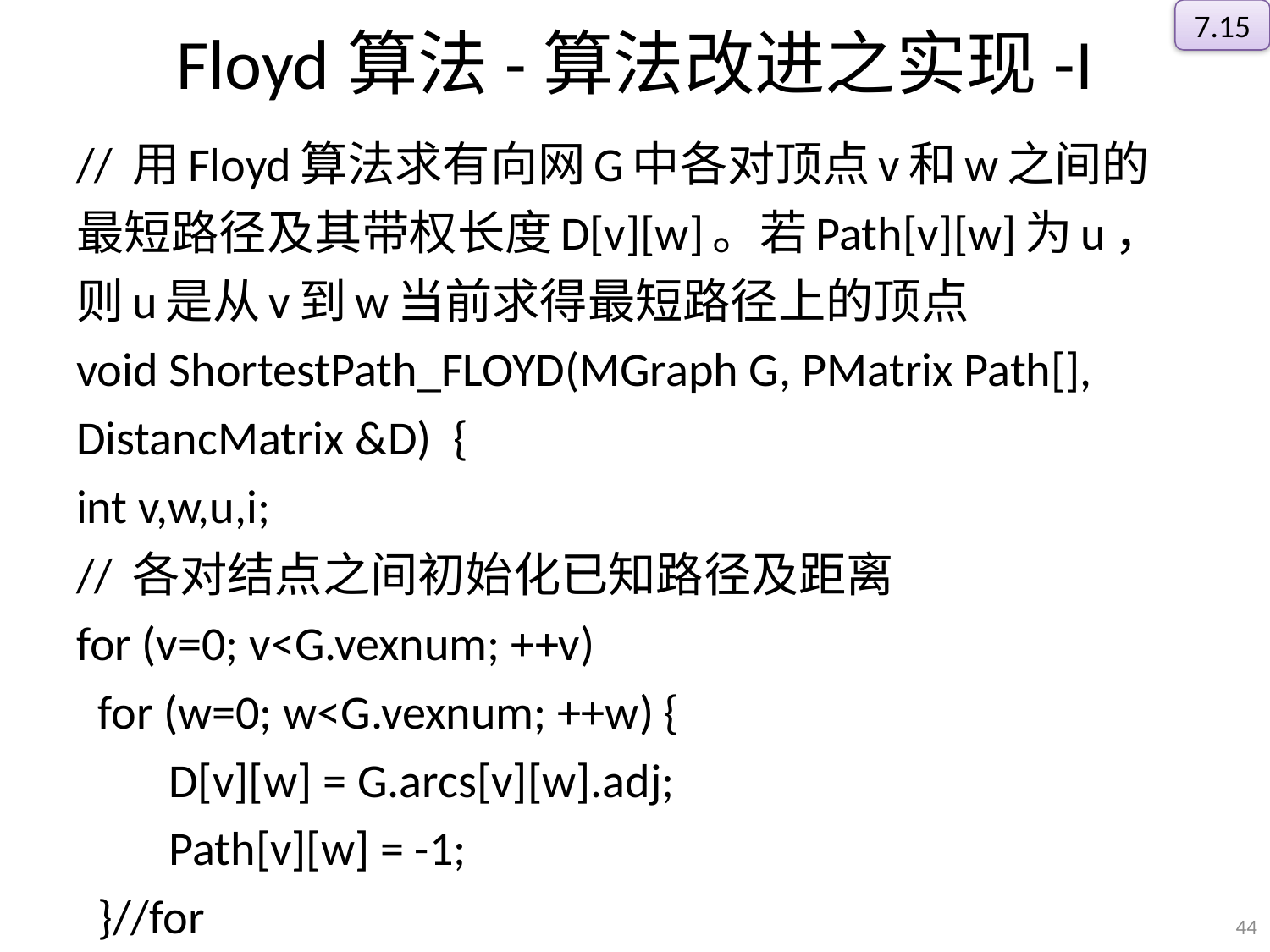

7.15
# Floyd算法-算法改进之实现-I
// 用Floyd算法求有向网G中各对顶点v和w之间的最短路径及其带权长度D[v][w]。若Path[v][w]为u，则u是从v到w当前求得最短路径上的顶点
void ShortestPath_FLOYD(MGraph G, PMatrix Path[], DistancMatrix &D)  {
int v,w,u,i;
// 各对结点之间初始化已知路径及距离
for (v=0; v<G.vexnum; ++v)
  for (w=0; w<G.vexnum; ++w) {
	D[v][w] = G.arcs[v][w].adj;
	Path[v][w] = -1;
  }//for
44